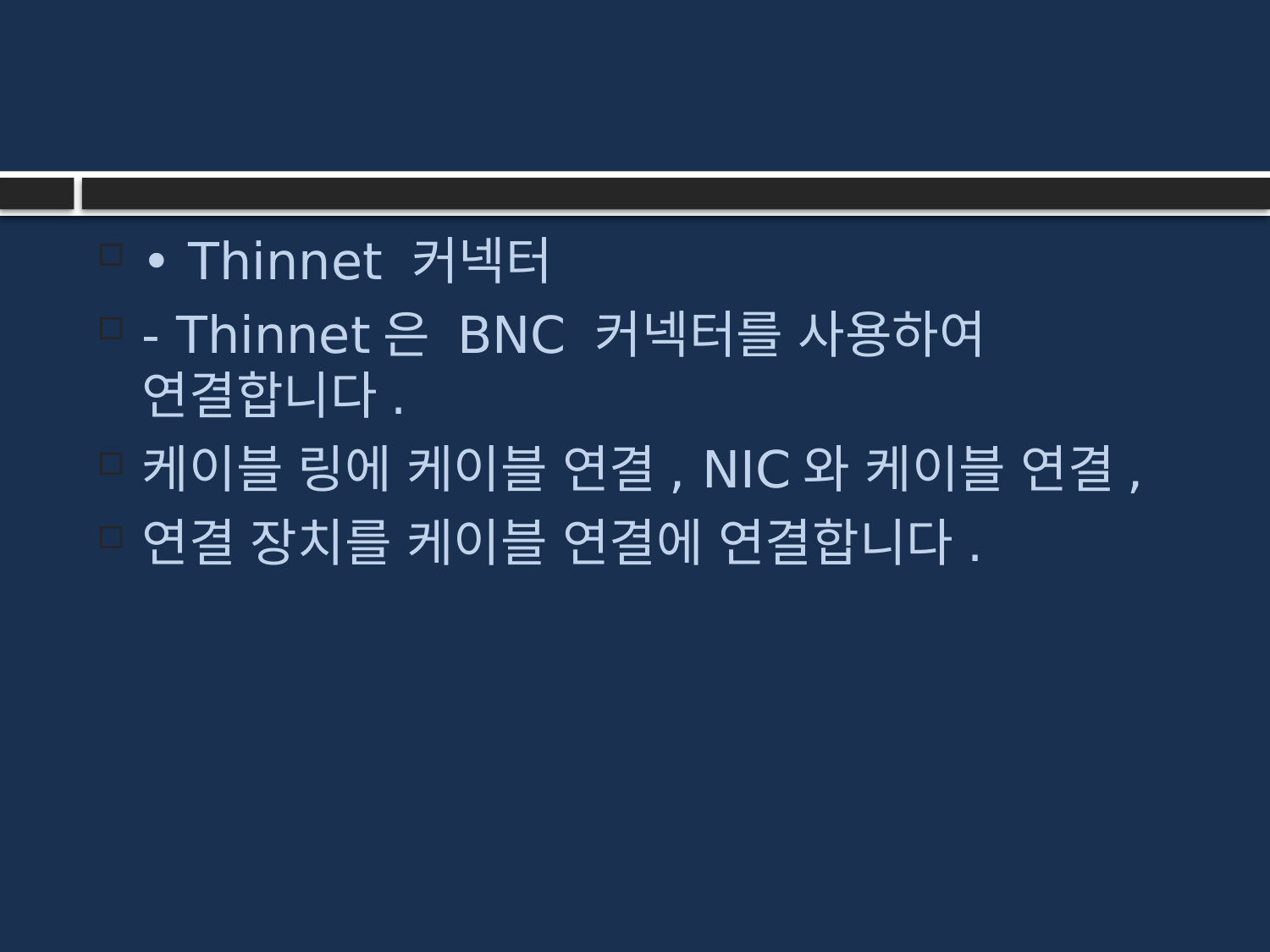

#
• Thinnet 커넥터
- Thinnet은 BNC 커넥터를 사용하여 연결합니다.
케이블 링에 케이블 연결, NIC와 케이블 연결,
연결 장치를 케이블 연결에 연결합니다.